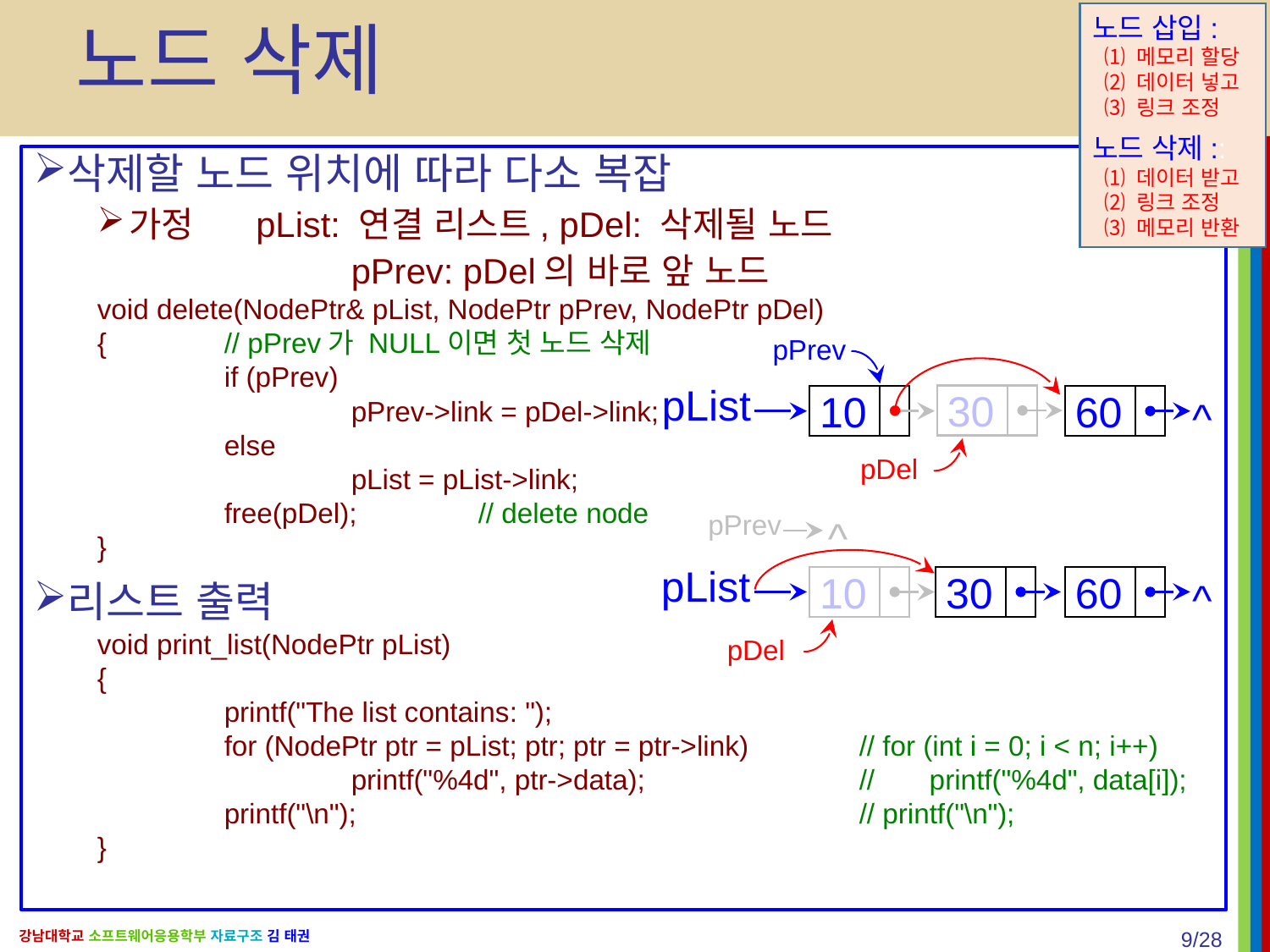

# 노드 삭제
노드 삽입:
  ⑴ 메모리 할당
  ⑵ 데이터 넣고
  ⑶ 링크 조정

노드 삭제::
  ⑴ 데이터 받고
  ⑵ 링크 조정
  ⑶ 메모리 반환
삭제할 노드 위치에 따라 다소 복잡
가정	pList: 연결 리스트, pDel: 삭제될 노드
		pPrev: pDel의 바로 앞 노드
void delete(NodePtr& pList, NodePtr pPrev, NodePtr pDel)
{	// pPrev가 NULL이면 첫 노드 삭제
	if (pPrev)
		pPrev->link = pDel->link;
	else
		pList = pList->link;
	free(pDel);	// delete node
}
리스트 출력
void print_list(NodePtr pList)
{
	printf("The list contains: ");
	for (NodePtr ptr = pList; ptr; ptr = ptr->link)	// for (int i = 0; i < n; i++)
		printf("%4d", ptr->data);		//       printf("%4d", data[i]);
	printf("\n");				// printf("\n");
}

pPrev

30
pList
10
60
^

pDel
^
pPrev

pList
10
30
60
^

pDel
9/28